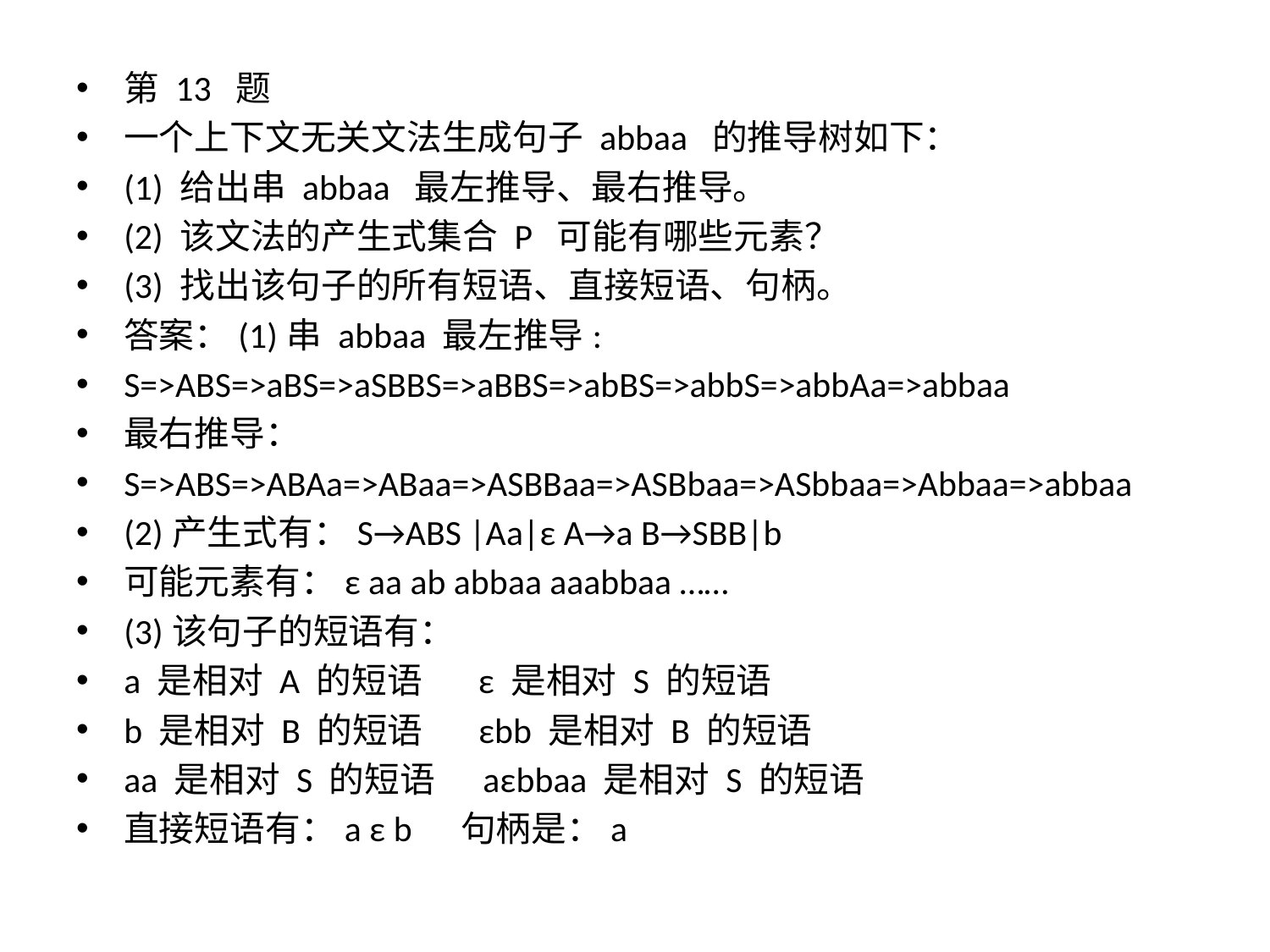

第 13  题
一个上下文无关文法生成句子 abbaa  的推导树如下：
(1) 给出串 abbaa  最左推导、最右推导。
(2) 该文法的产生式集合 P  可能有哪些元素？
(3) 找出该句子的所有短语、直接短语、句柄。
答案：(1)串 abbaa 最左推导:
S=>ABS=>aBS=>aSBBS=>aBBS=>abBS=>abbS=>abbAa=>abbaa
最右推导：
S=>ABS=>ABAa=>ABaa=>ASBBaa=>ASBbaa=>ASbbaa=>Abbaa=>abbaa
(2)产生式有：S→ABS |Aa|ε A→a B→SBB|b
可能元素有：ε aa ab abbaa aaabbaa ……
(3)该句子的短语有：
a 是相对 A 的短语      ε 是相对 S 的短语
b 是相对 B 的短语      εbb 是相对 B 的短语
aa 是相对 S 的短语     aεbbaa 是相对 S 的短语
直接短语有：a ε b     句柄是：a